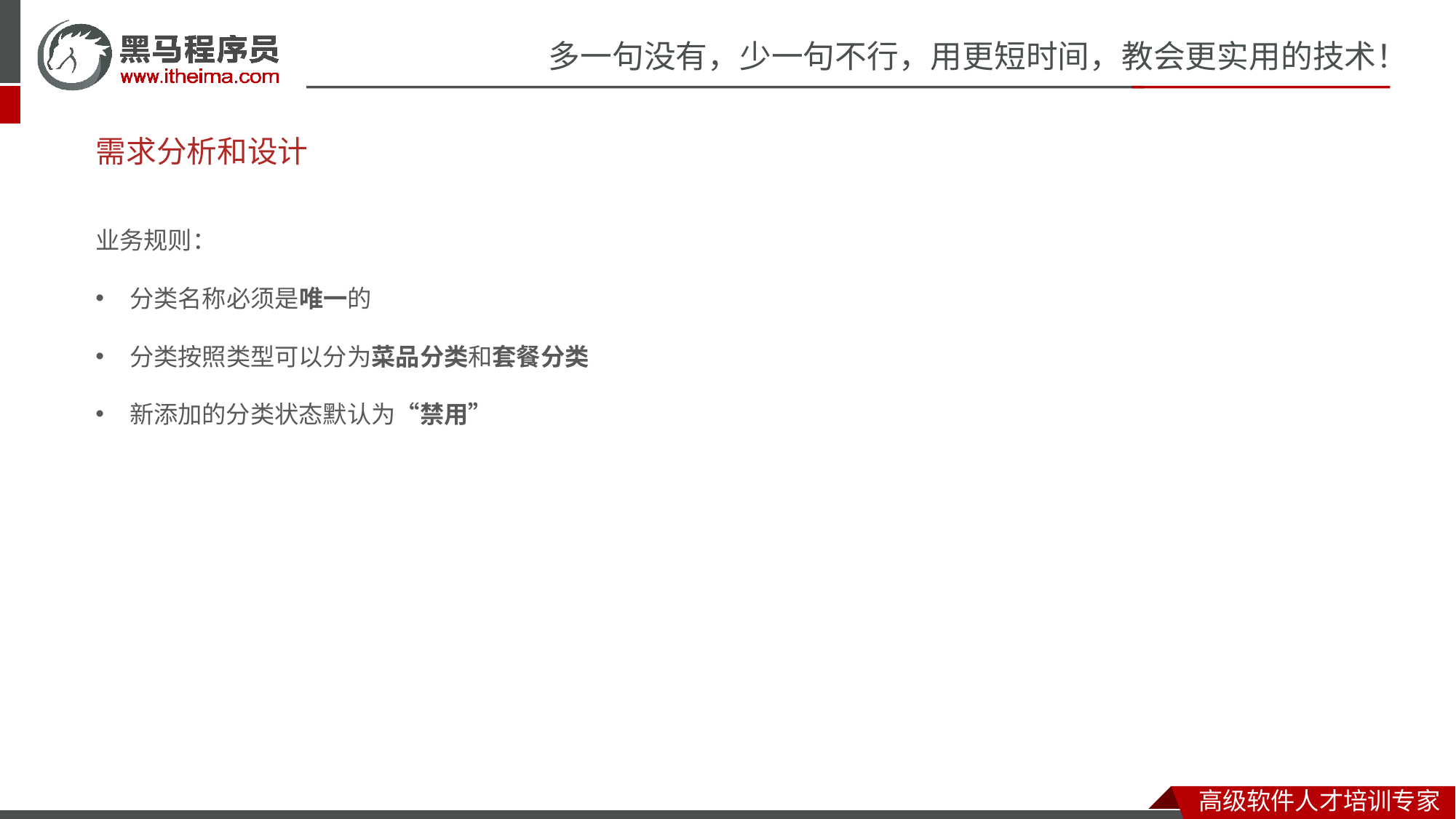

# 需求分析和设计
业务规则：
分类名称必须是唯一的
分类按照类型可以分为菜品分类和套餐分类
新添加的分类状态默认为“禁用”